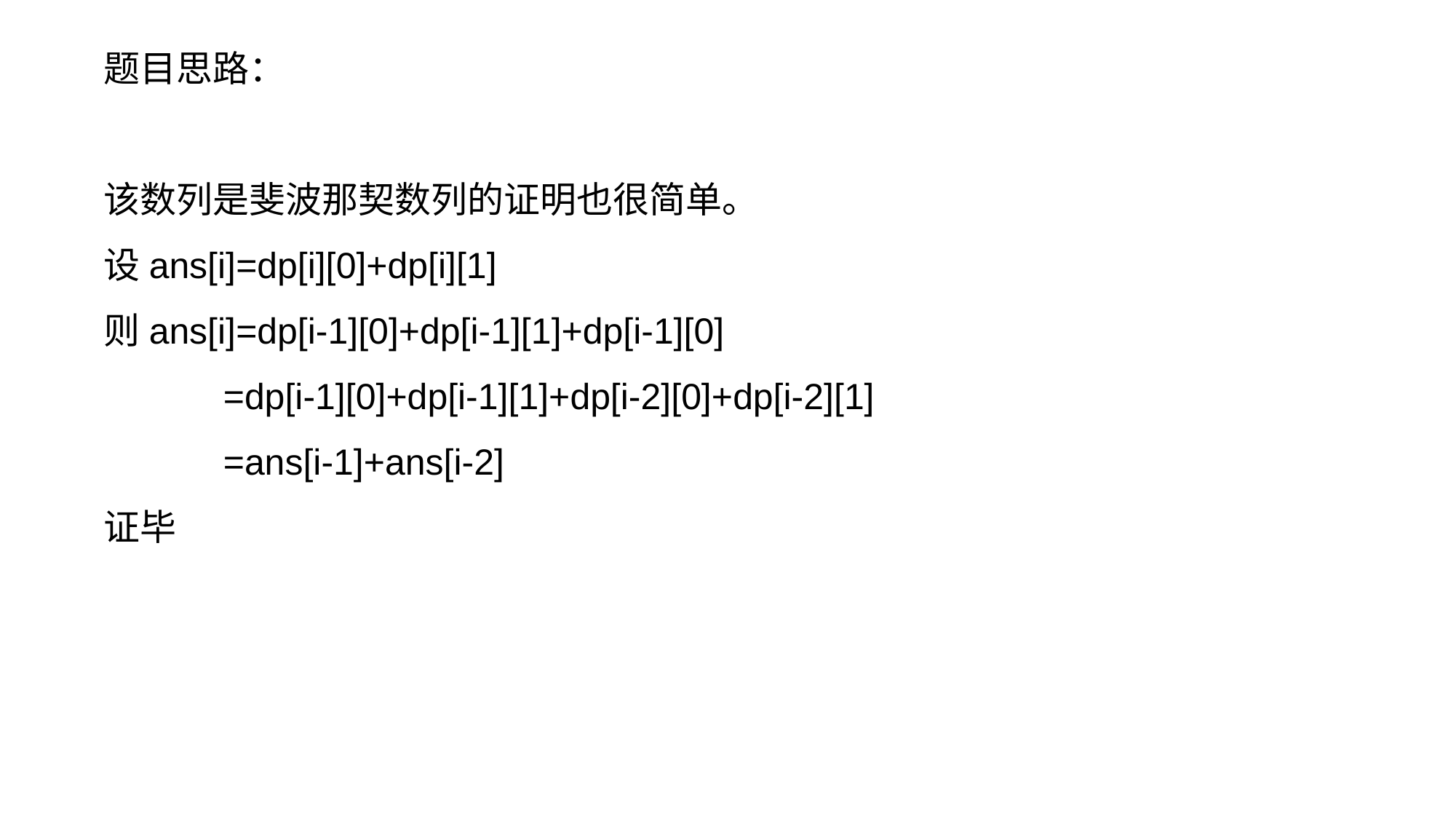

题目思路：

该数列是斐波那契数列的证明也很简单。
设ans[i]=dp[i][0]+dp[i][1]
则ans[i]=dp[i-1][0]+dp[i-1][1]+dp[i-1][0]
	 =dp[i-1][0]+dp[i-1][1]+dp[i-2][0]+dp[i-2][1]
	 =ans[i-1]+ans[i-2]
证毕